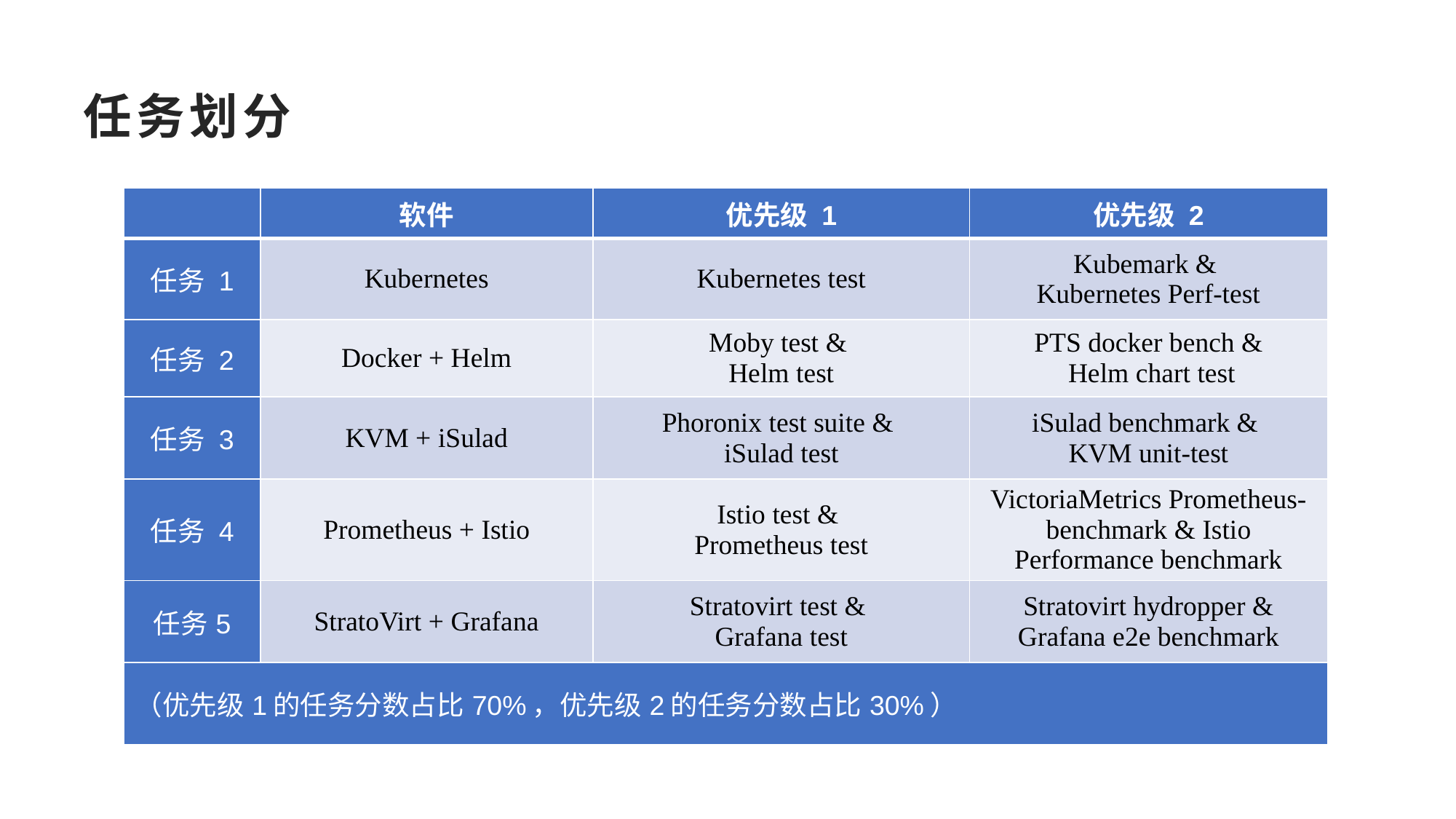

任务划分
|  | 软件 | 优先级 1 | 优先级 2 |
| --- | --- | --- | --- |
| 任务 1 | Kubernetes | Kubernetes test | Kubemark & Kubernetes Perf-test |
| 任务 2 | Docker + Helm | Moby test & Helm test | PTS docker bench & Helm chart test |
| 任务 3 | KVM + iSulad | Phoronix test suite & iSulad test | iSulad benchmark & KVM unit-test |
| 任务 4 | Prometheus + Istio | Istio test & Prometheus test | VictoriaMetrics Prometheus-benchmark & Istio Performance benchmark |
| 任务5 | StratoVirt + Grafana | Stratovirt test & Grafana test | Stratovirt hydropper & Grafana e2e benchmark |
| （优先级1的任务分数占比70%，优先级2的任务分数占比30%） |  |  |  |